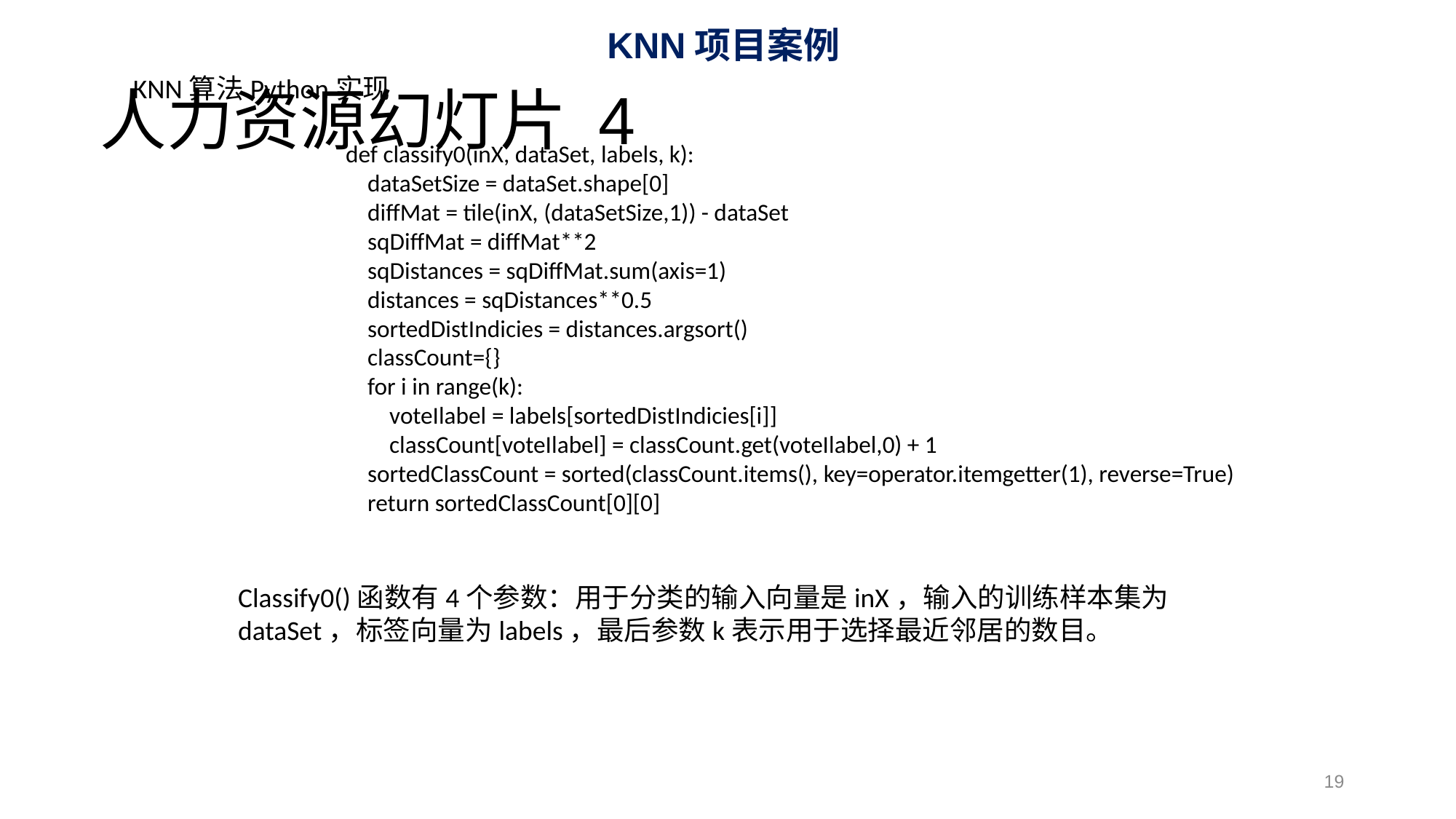

KNN项目案例
# 人力资源幻灯片 4
KNN算法Python实现
def classify0(inX, dataSet, labels, k):
    dataSetSize = dataSet.shape[0]
    diffMat = tile(inX, (dataSetSize,1)) - dataSet
    sqDiffMat = diffMat**2
    sqDistances = sqDiffMat.sum(axis=1)
    distances = sqDistances**0.5
    sortedDistIndicies = distances.argsort()
    classCount={}
    for i in range(k):
        voteIlabel = labels[sortedDistIndicies[i]]
        classCount[voteIlabel] = classCount.get(voteIlabel,0) + 1
    sortedClassCount = sorted(classCount.items(), key=operator.itemgetter(1), reverse=True)
    return sortedClassCount[0][0]
Classify0()函数有4个参数：用于分类的输入向量是inX，输入的训练样本集为dataSet，标签向量为labels，最后参数k表示用于选择最近邻居的数目。
19